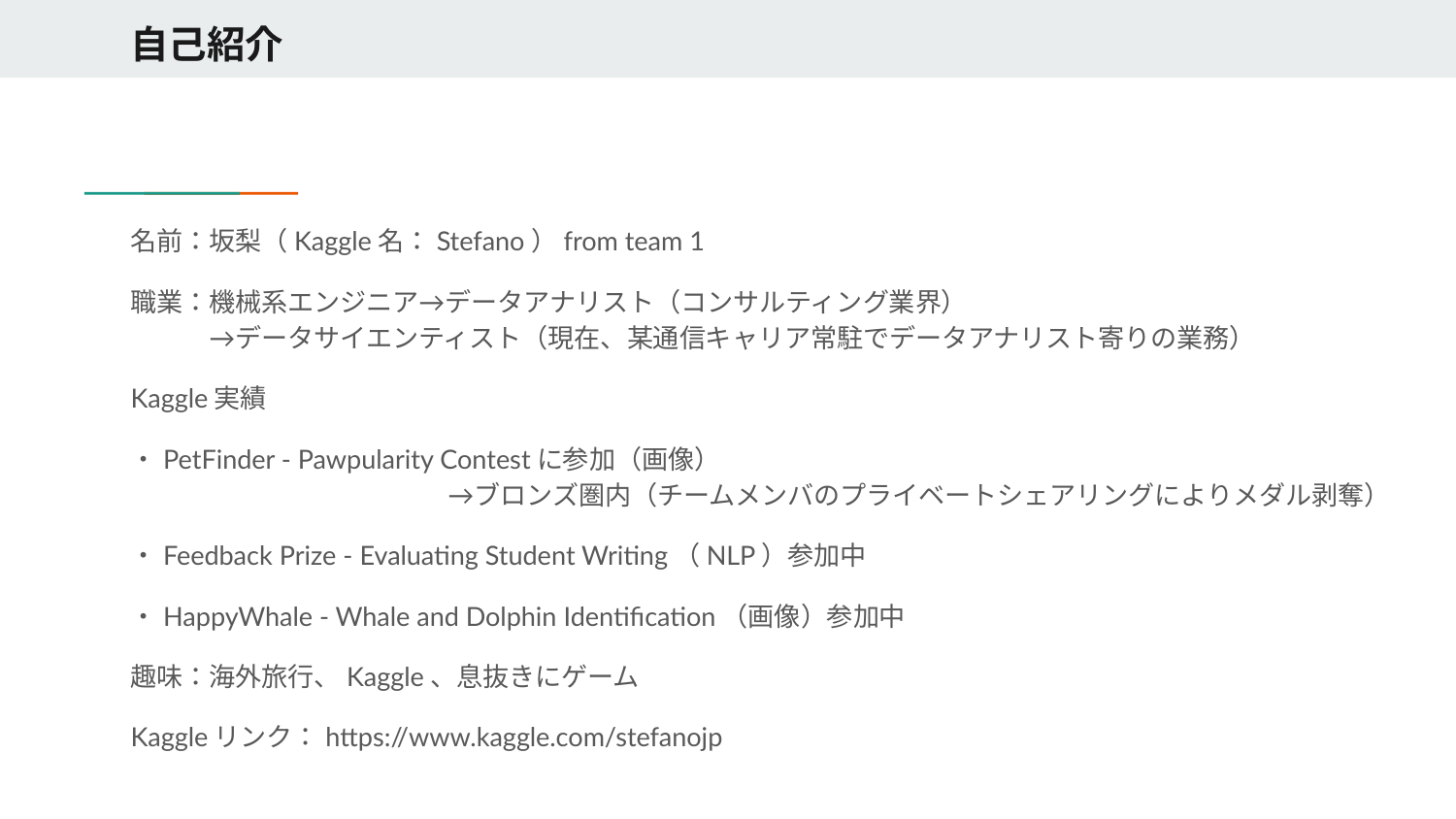

# 自己紹介
名前：坂梨（Kaggle名：Stefano）from team 1
職業：機械系エンジニア→データアナリスト（コンサルティング業界）
　　　→データサイエンティスト（現在、某通信キャリア常駐でデータアナリスト寄りの業務）
Kaggle実績
・PetFinder - Pawpularity Contestに参加（画像）
		　→ブロンズ圏内（チームメンバのプライベートシェアリングによりメダル剥奪）
・Feedback Prize - Evaluating Student Writing（NLP）参加中
・HappyWhale - Whale and Dolphin Identification（画像）参加中
趣味：海外旅行、Kaggle、息抜きにゲーム
Kaggleリンク：https://www.kaggle.com/stefanojp